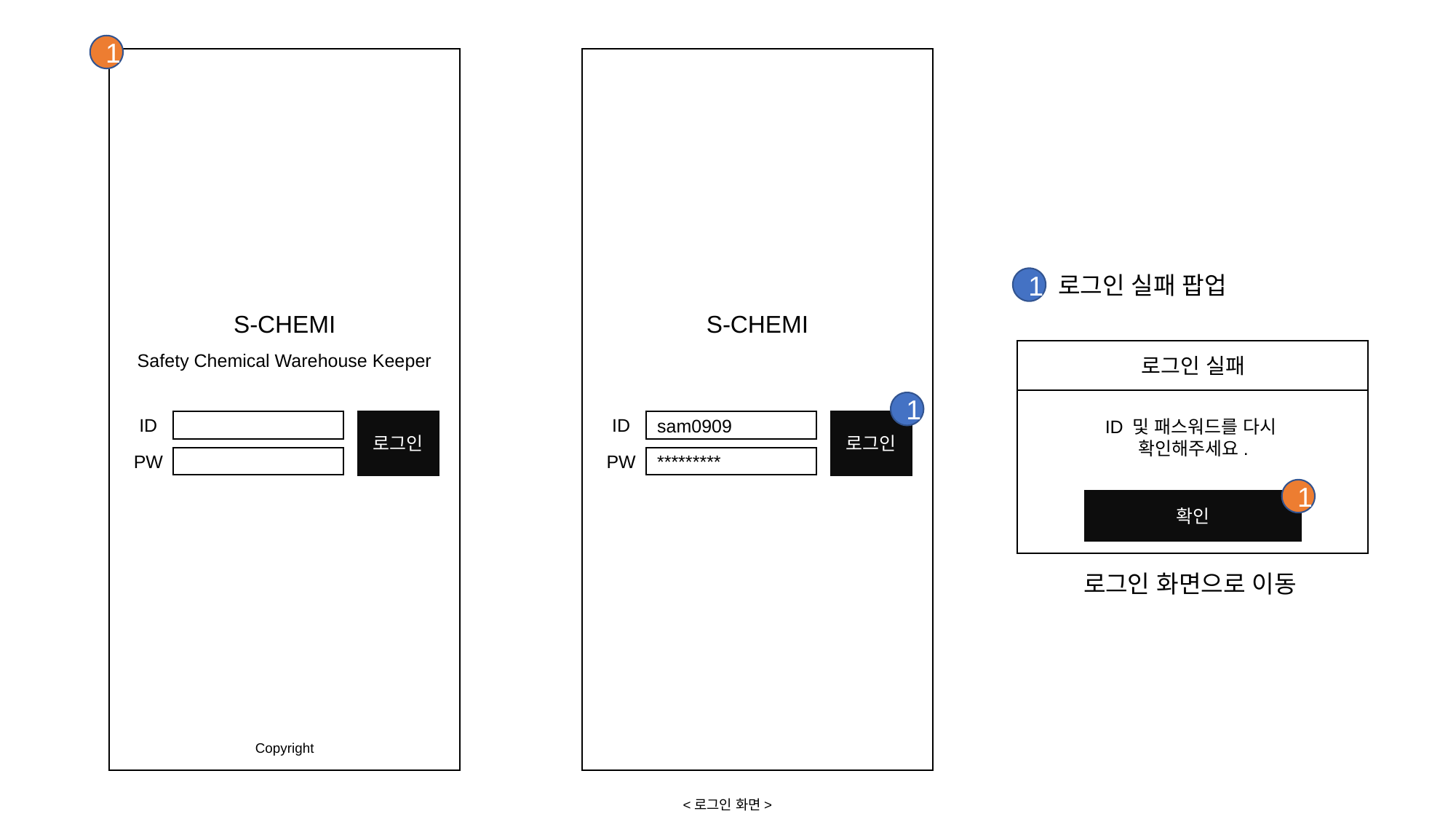

1

로그인 실패 팝업
1
S-CHEMI
S-CHEMI

Safety Chemical Warehouse Keeper
로그인 실패
1
ID
ID
ID 및 패스워드를 다시
확인해주세요.

로그인
sam0909
로그인
PW
PW

*********
1
확인
로그인 화면으로 이동
Copyright
<로그인 화면>